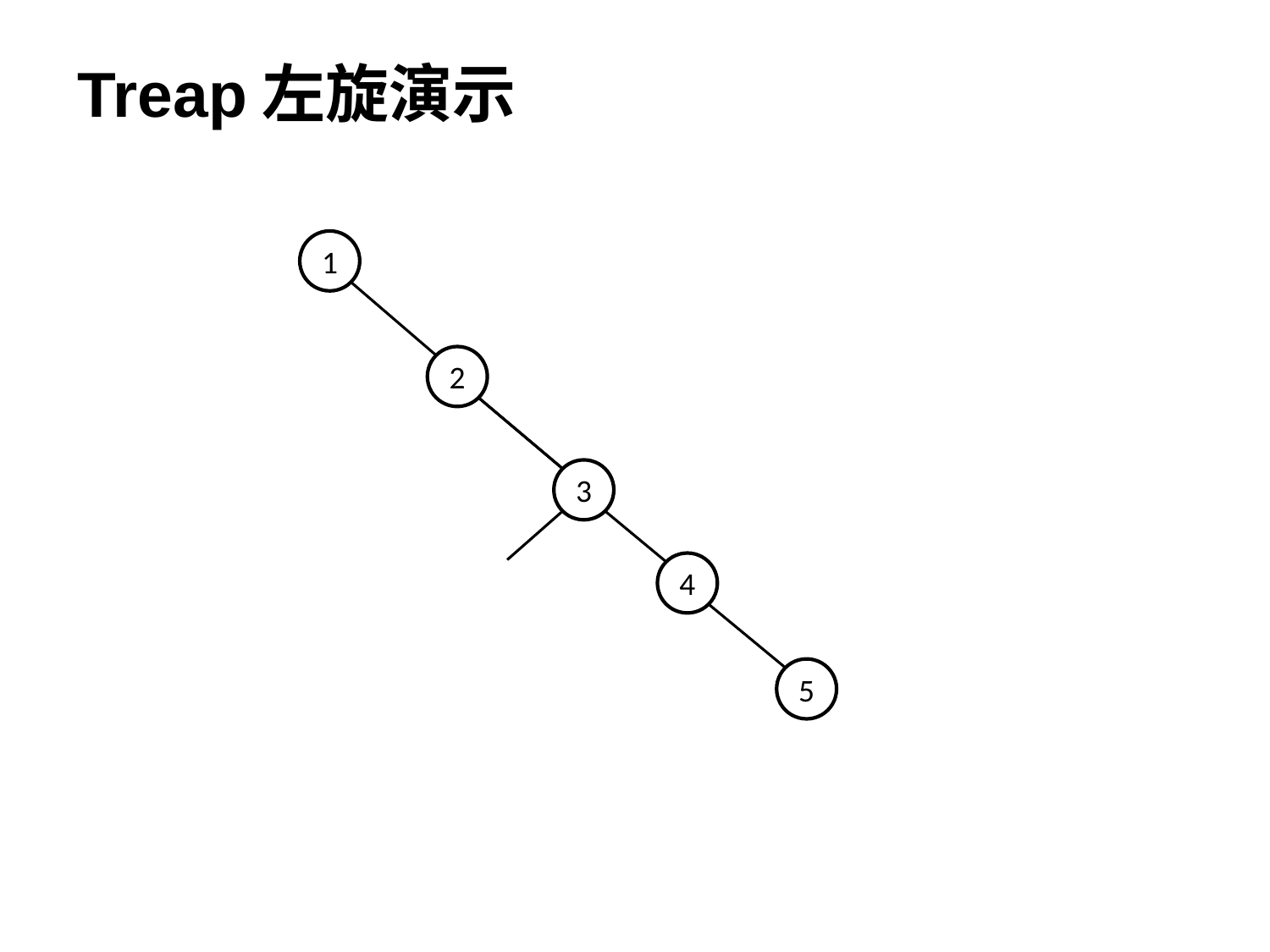

# Treap左旋演示
1
2
3
3
4
5